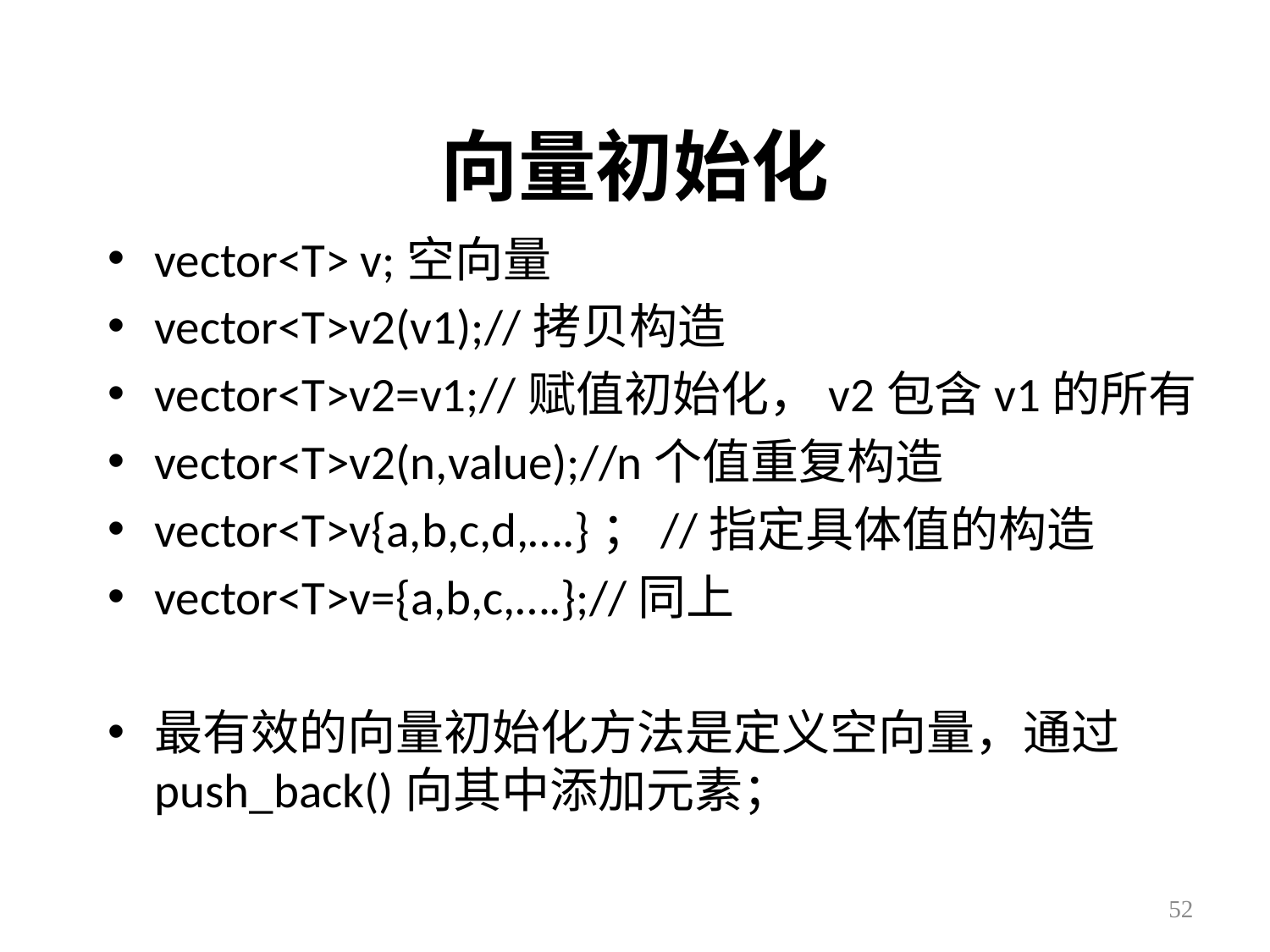

# 向量初始化
vector<T> v;空向量
vector<T>v2(v1);//拷贝构造
vector<T>v2=v1;//赋值初始化，v2包含v1的所有
vector<T>v2(n,value);//n个值重复构造
vector<T>v{a,b,c,d,….}；//指定具体值的构造
vector<T>v={a,b,c,….};//同上

最有效的向量初始化方法是定义空向量，通过push_back()向其中添加元素；
52